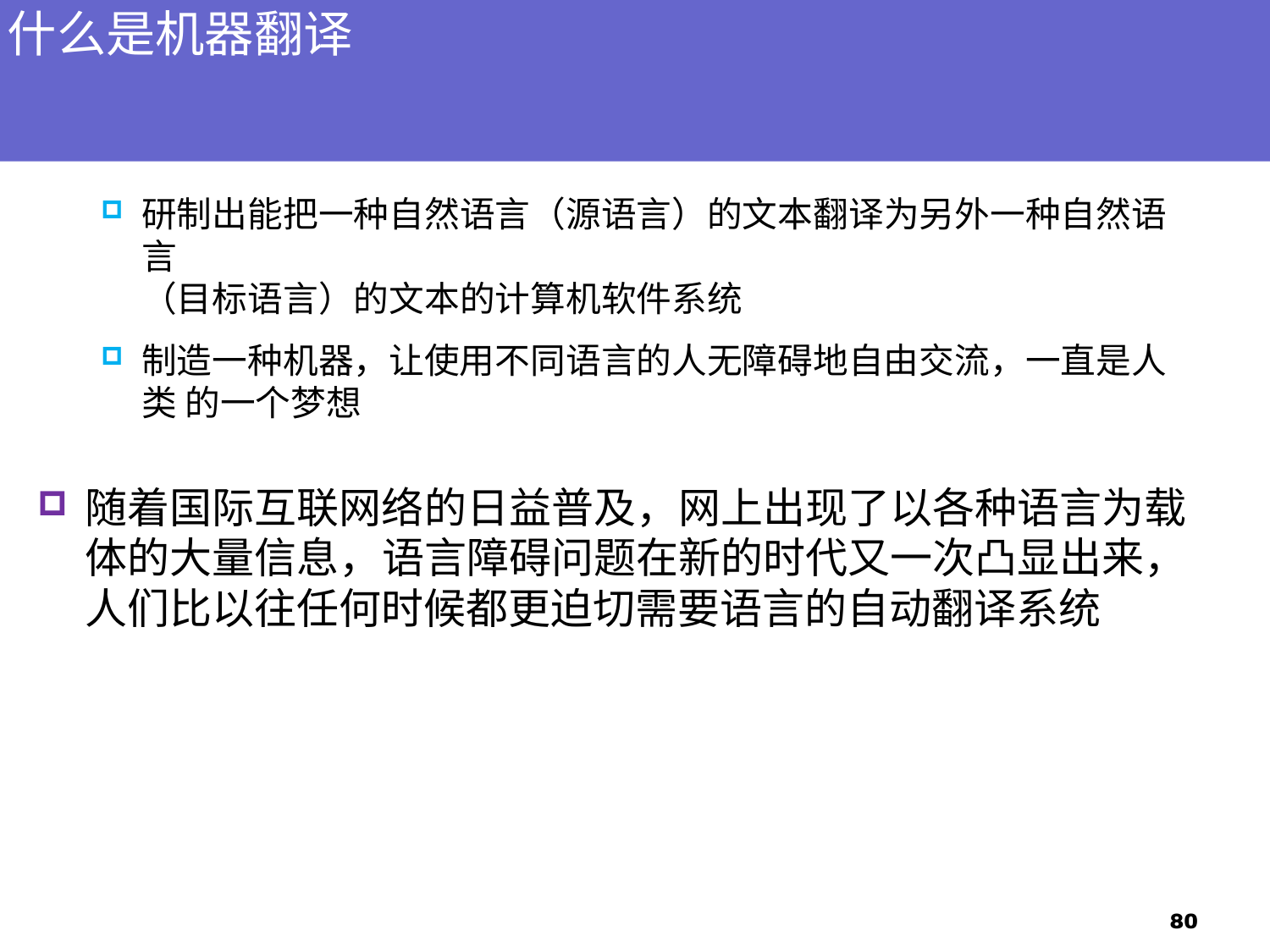

# 什么是机器翻译
机器翻译的目标
研制出能把一种自然语言（源语言）的文本翻译为另外一种自然语言
（目标语言）的文本的计算机软件系统
制造一种机器，让使用不同语言的人无障碍地自由交流，一直是人类 的一个梦想
随着国际互联网络的日益普及，网上出现了以各种语言为载 体的大量信息，语言障碍问题在新的时代又一次凸显出来， 人们比以往任何时候都更迫切需要语言的自动翻译系统
80